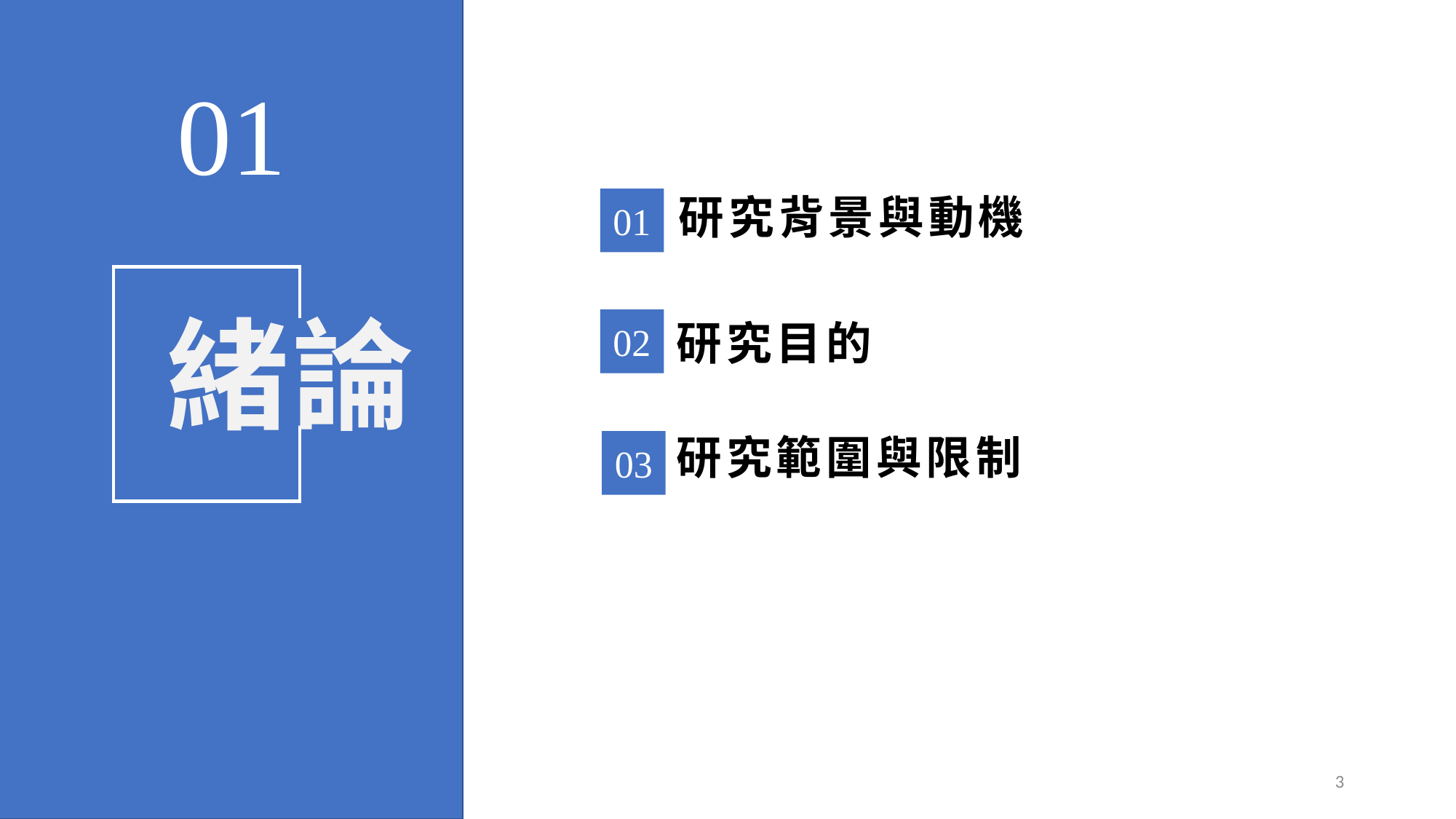

01
01
研究背景與動機

02
研究目的
緒論
研究範圍與限制
03
3